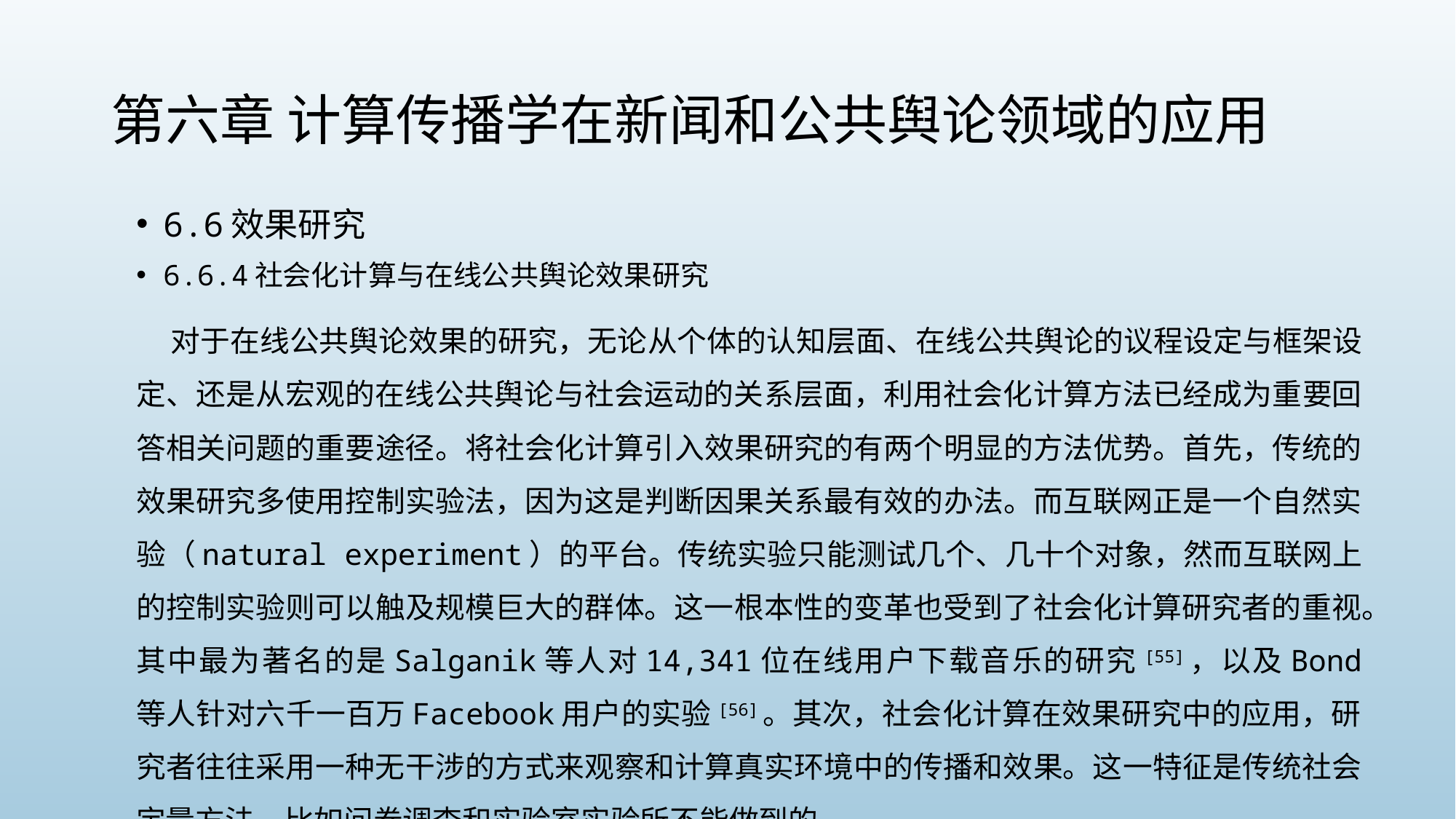

# 第六章 计算传播学在新闻和公共舆论领域的应用
6.6效果研究
6.6.4社会化计算与在线公共舆论效果研究
    对于在线公共舆论效果的研究，无论从个体的认知层面、在线公共舆论的议程设定与框架设定、还是从宏观的在线公共舆论与社会运动的关系层面，利用社会化计算方法已经成为重要回答相关问题的重要途径。将社会化计算引入效果研究的有两个明显的方法优势。首先，传统的效果研究多使用控制实验法，因为这是判断因果关系最有效的办法。而互联网正是一个自然实验（natural experiment）的平台。传统实验只能测试几个、几十个对象，然而互联网上的控制实验则可以触及规模巨大的群体。这一根本性的变革也受到了社会化计算研究者的重视。其中最为著名的是Salganik等人对14,341位在线用户下载音乐的研究[55]，以及Bond 等人针对六千一百万Facebook用户的实验[56]。其次，社会化计算在效果研究中的应用，研究者往往采用一种无干涉的方式来观察和计算真实环境中的传播和效果。这一特征是传统社会定量方法，比如问卷调查和实验室实验所不能做到的。